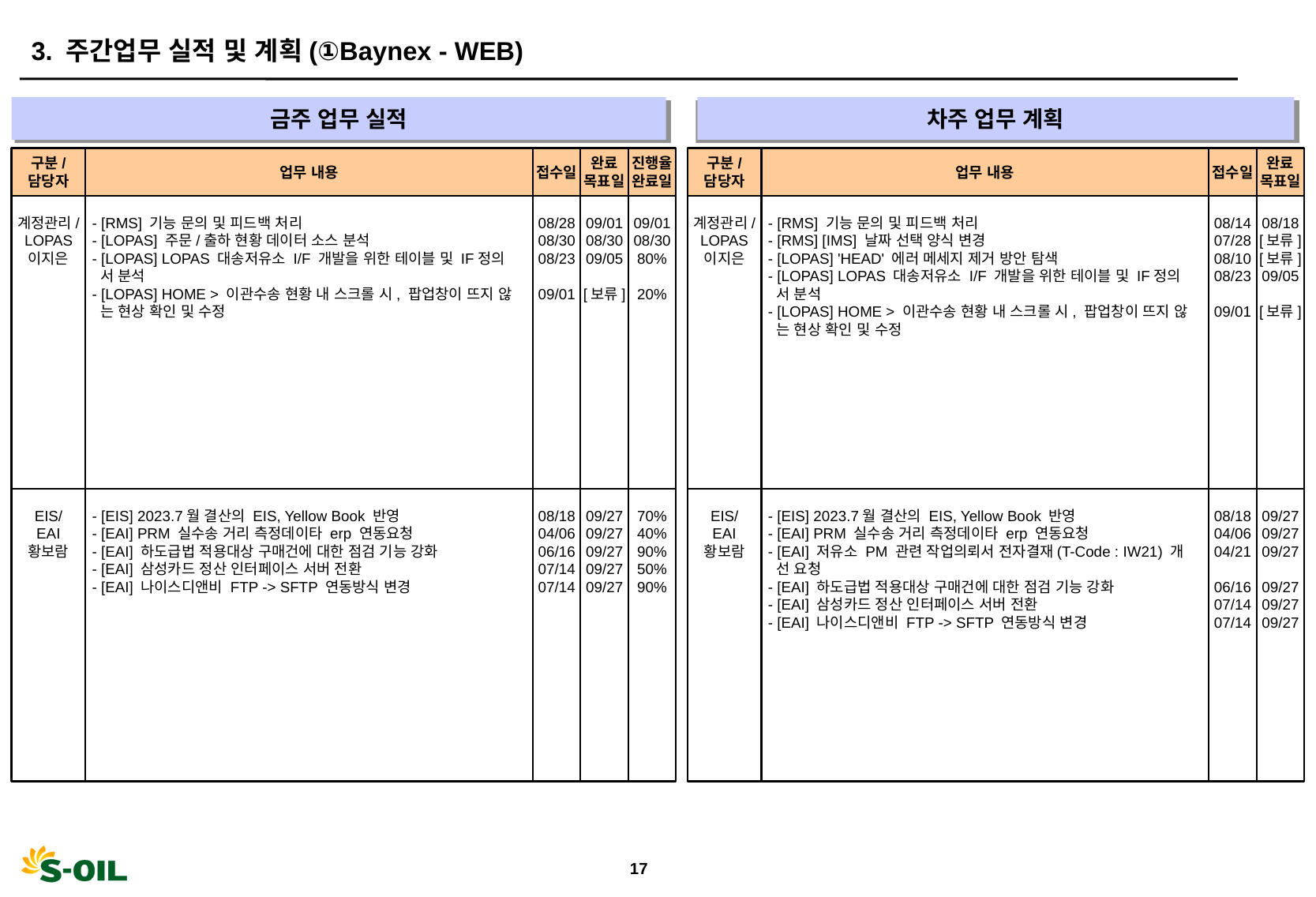

3. 주간업무 실적 및 계획(①Baynex - WEB)
금주 업무 실적
차주 업무 계획
" "
" "
구분/
담당자
업무 내용
접수일
완료
목표일
진행율
완료일
구분/
담당자
업무 내용
접수일
완료
목표일
계정관리/
LOPAS
이지은

- [RMS] 기능 문의 및 피드백 처리
- [LOPAS] 주문/출하 현황 데이터 소스 분석
- [LOPAS] LOPAS 대송저유소 I/F 개발을 위한 테이블 및 IF정의
  서 분석
- [LOPAS] HOME > 이관수송 현황 내 스크롤 시, 팝업창이 뜨지 않
  는 현상 확인 및 수정
08/28
08/30
08/23
09/01
09/01
08/30
09/05
[보류]
09/01
08/30
80%
20%
계정관리/
LOPAS
이지은

- [RMS] 기능 문의 및 피드백 처리
- [RMS] [IMS] 날짜 선택 양식 변경
- [LOPAS] 'HEAD' 에러 메세지 제거 방안 탐색
- [LOPAS] LOPAS 대송저유소 I/F 개발을 위한 테이블 및 IF정의
  서 분석
- [LOPAS] HOME > 이관수송 현황 내 스크롤 시, 팝업창이 뜨지 않
  는 현상 확인 및 수정
08/14
07/28
08/10
08/23
09/01
08/18
[보류]
[보류]
09/05
[보류]
EIS/
EAI
황보람

- [EIS] 2023.7월 결산의 EIS, Yellow Book 반영
- [EAI] PRM 실수송 거리 측정데이타 erp 연동요청
- [EAI] 하도급법 적용대상 구매건에 대한 점검 기능 강화
- [EAI] 삼성카드 정산 인터페이스 서버 전환
- [EAI] 나이스디앤비 FTP -> SFTP 연동방식 변경
08/18
04/06
06/16
07/14
07/14
09/27
09/27
09/27
09/27
09/27
70%
40%
90%
50%
90%
EIS/
EAI
황보람

- [EIS] 2023.7월 결산의 EIS, Yellow Book 반영
- [EAI] PRM 실수송 거리 측정데이타 erp 연동요청
- [EAI] 저유소 PM 관련 작업의뢰서 전자결재(T-Code : IW21) 개
  선 요청
- [EAI] 하도급법 적용대상 구매건에 대한 점검 기능 강화
- [EAI] 삼성카드 정산 인터페이스 서버 전환
- [EAI] 나이스디앤비 FTP -> SFTP 연동방식 변경
08/18
04/06
04/21
06/16
07/14
07/14
09/27
09/27
09/27
09/27
09/27
09/27